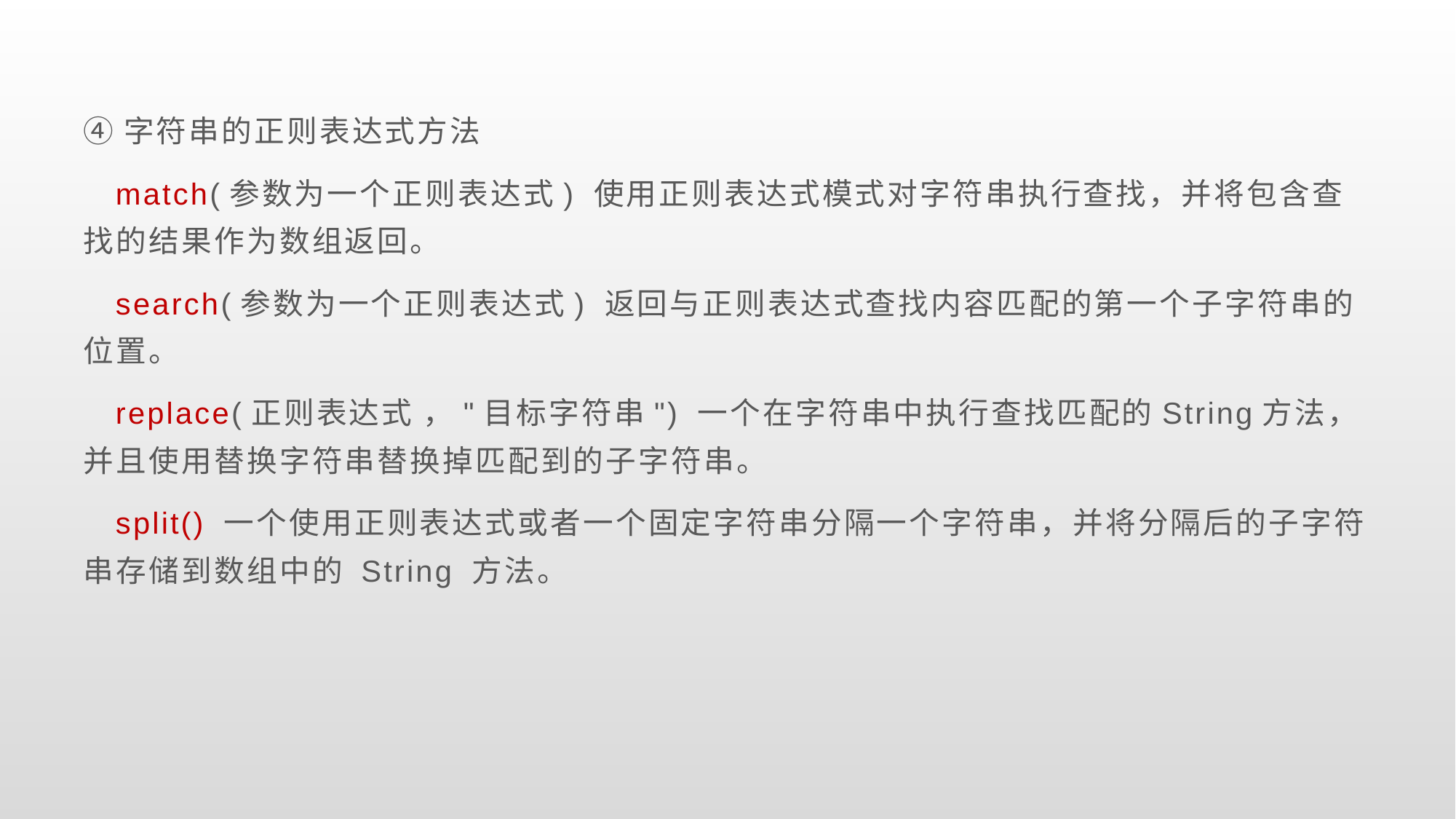

④字符串的正则表达式方法
   match(参数为一个正则表达式) 使用正则表达式模式对字符串执行查找，并将包含查找的结果作为数组返回。
   search(参数为一个正则表达式) 返回与正则表达式查找内容匹配的第一个子字符串的位置。
   replace(正则表达式 ，"目标字符串") 一个在字符串中执行查找匹配的String方法，并且使用替换字符串替换掉匹配到的子字符串。
   split() 一个使用正则表达式或者一个固定字符串分隔一个字符串，并将分隔后的子字符串存储到数组中的 String 方法。